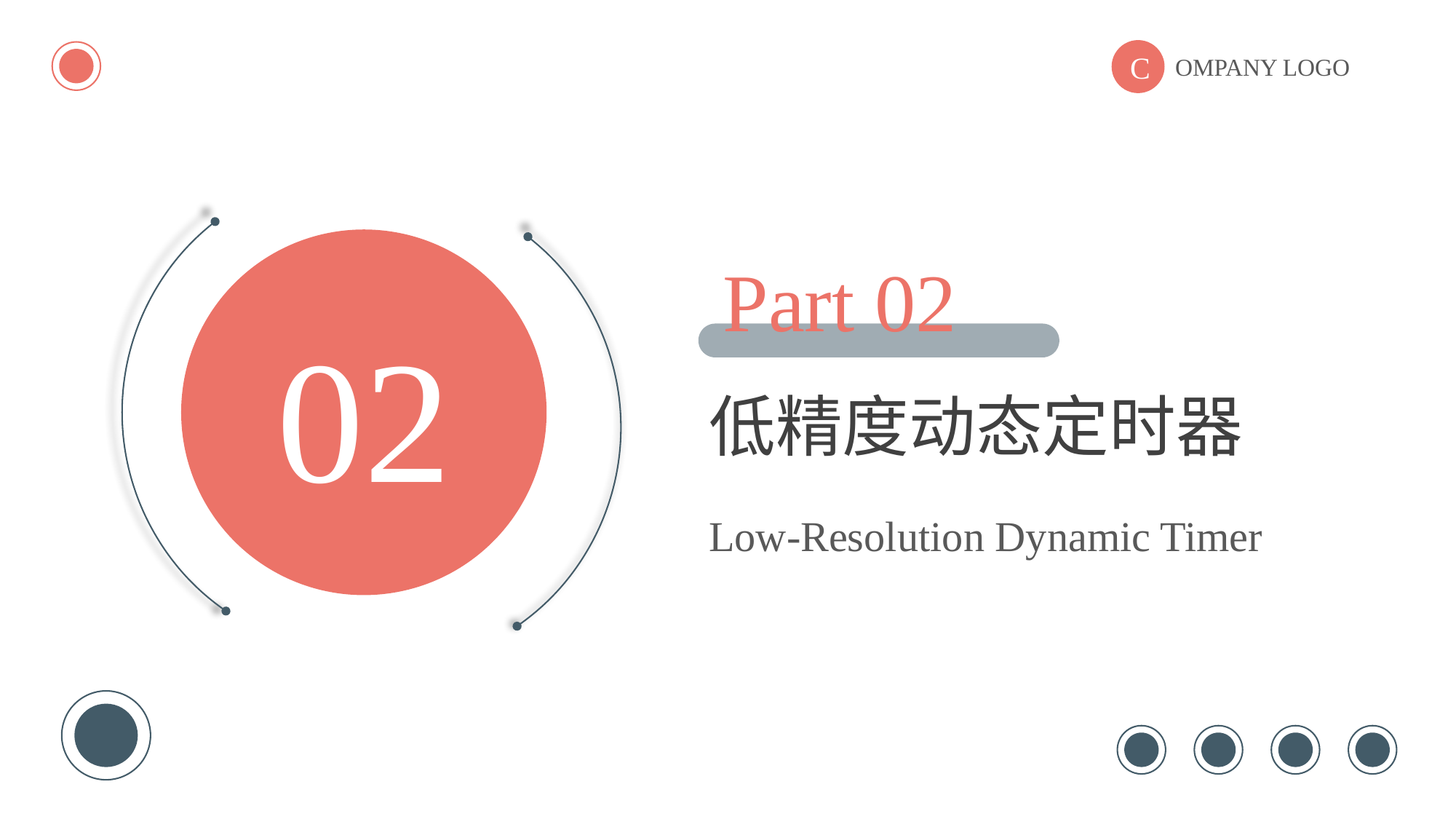

C
OMPANY LOGO

02
Part 02

低精度动态定时器

Low-Resolution Dynamic Timer